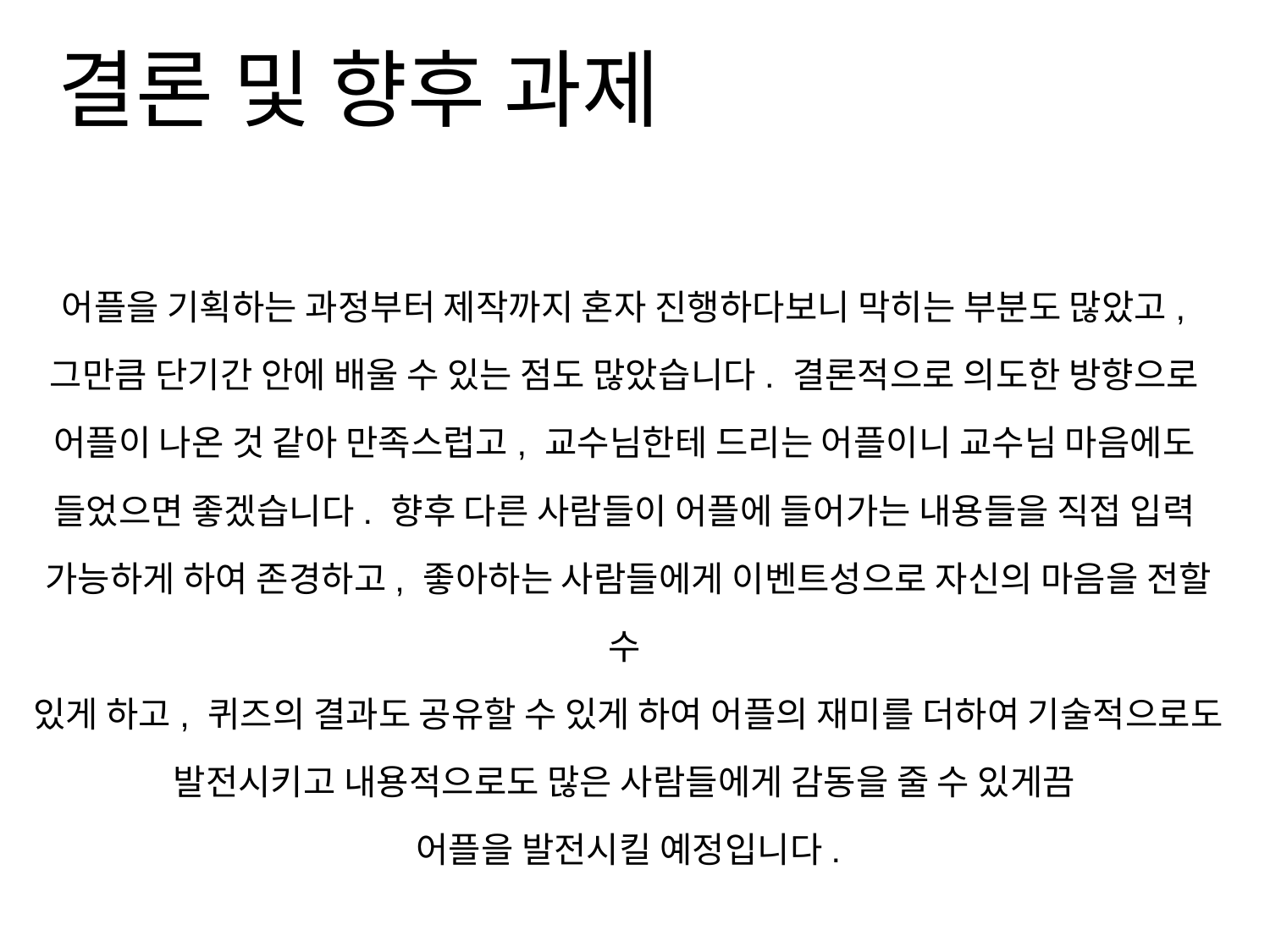

결론 및 향후 과제
어플을 기획하는 과정부터 제작까지 혼자 진행하다보니 막히는 부분도 많았고,
그만큼 단기간 안에 배울 수 있는 점도 많았습니다. 결론적으로 의도한 방향으로
어플이 나온 것 같아 만족스럽고, 교수님한테 드리는 어플이니 교수님 마음에도
들었으면 좋겠습니다. 향후 다른 사람들이 어플에 들어가는 내용들을 직접 입력
가능하게 하여 존경하고, 좋아하는 사람들에게 이벤트성으로 자신의 마음을 전할 수
있게 하고, 퀴즈의 결과도 공유할 수 있게 하여 어플의 재미를 더하여 기술적으로도
발전시키고 내용적으로도 많은 사람들에게 감동을 줄 수 있게끔
어플을 발전시킬 예정입니다.